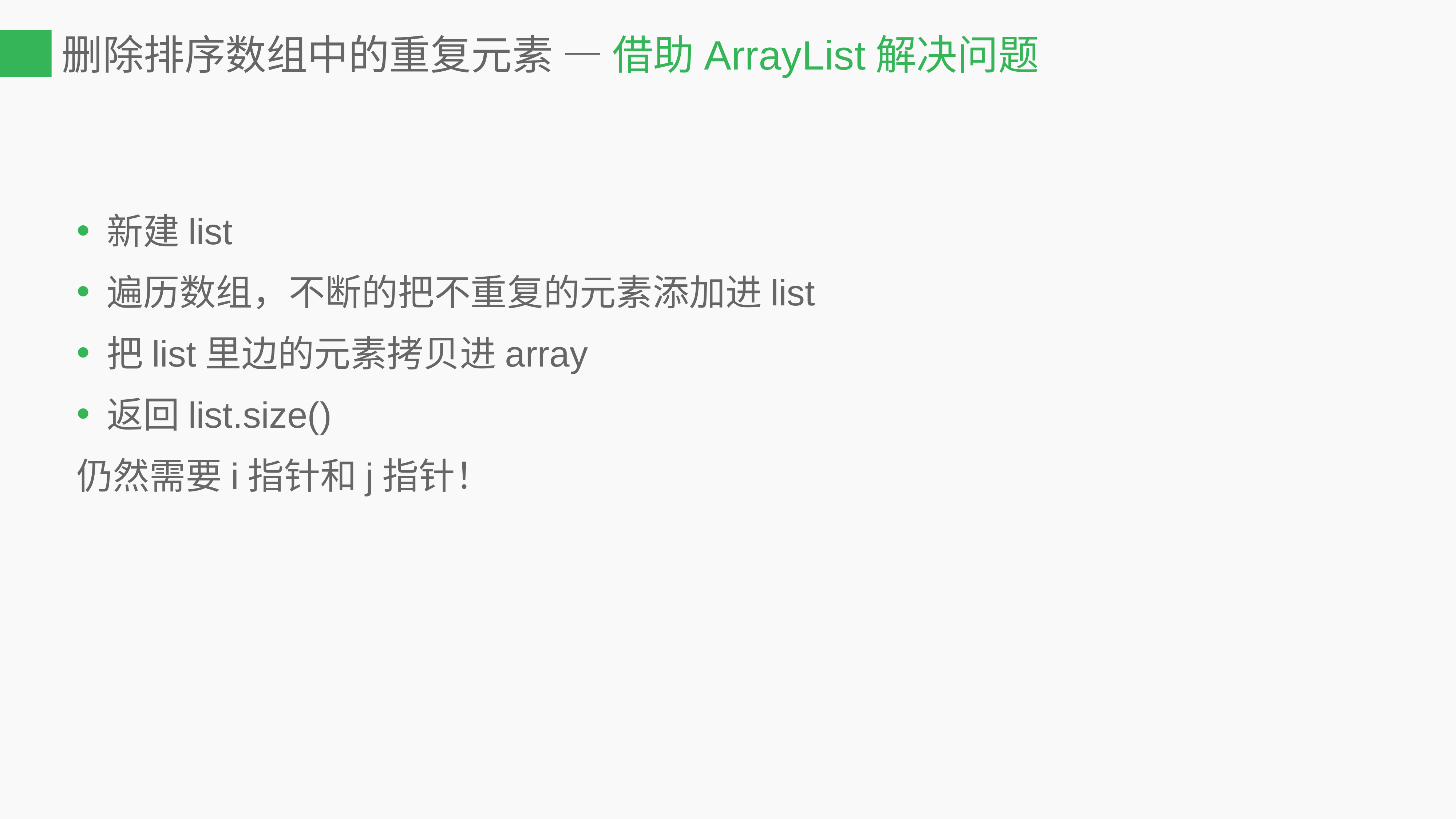

# 删除排序数组中的重复元素 — 借助ArrayList解决问题
新建list
遍历数组，不断的把不重复的元素添加进list
把list里边的元素拷贝进array
返回list.size()
仍然需要i指针和j指针！